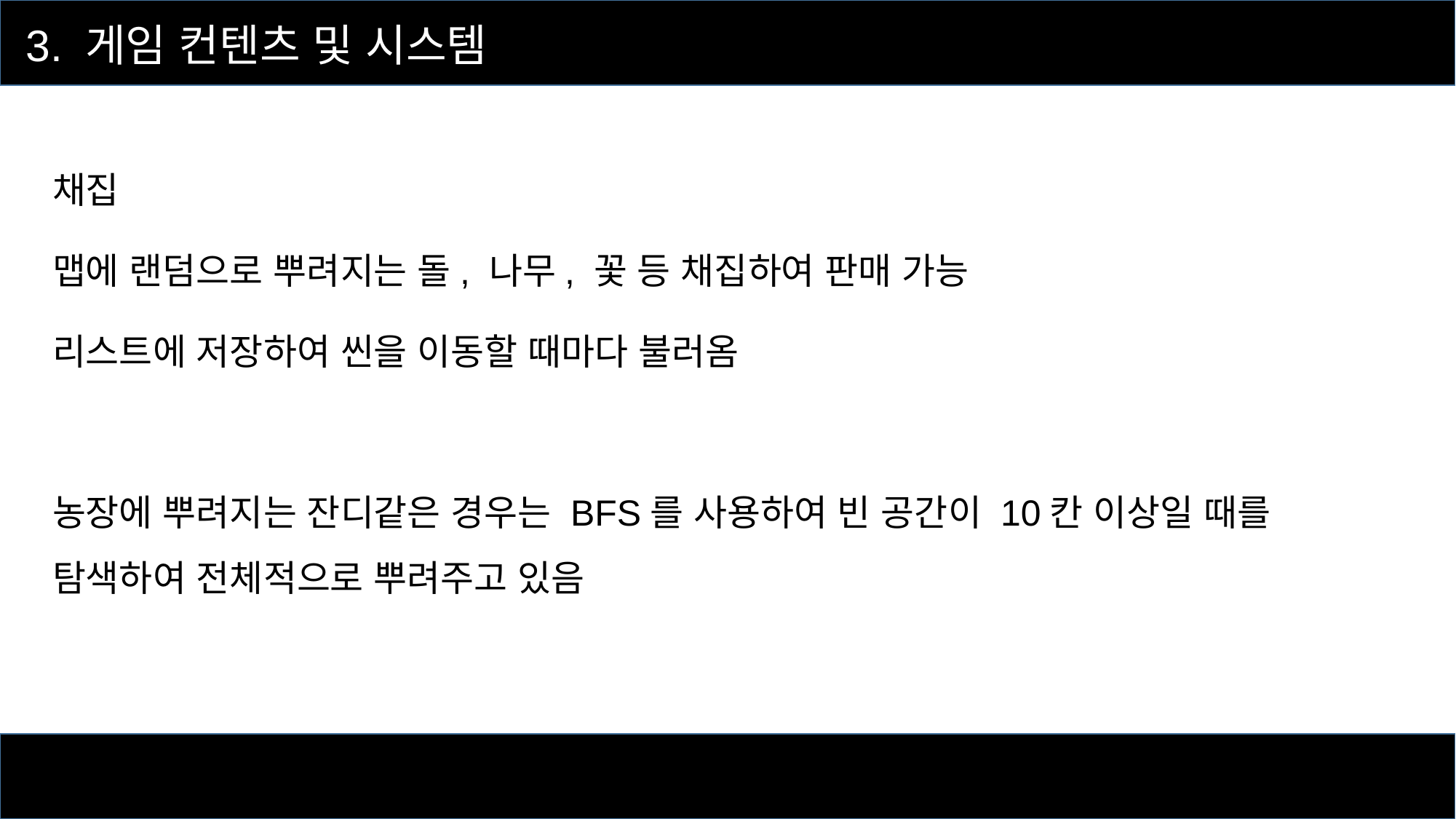

3. 게임 컨텐츠 및 시스템
채집
맵에 랜덤으로 뿌려지는 돌, 나무, 꽃 등 채집하여 판매 가능
리스트에 저장하여 씬을 이동할 때마다 불러옴

농장에 뿌려지는 잔디같은 경우는 BFS를 사용하여 빈 공간이 10칸 이상일 때를 탐색하여 전체적으로 뿌려주고 있음